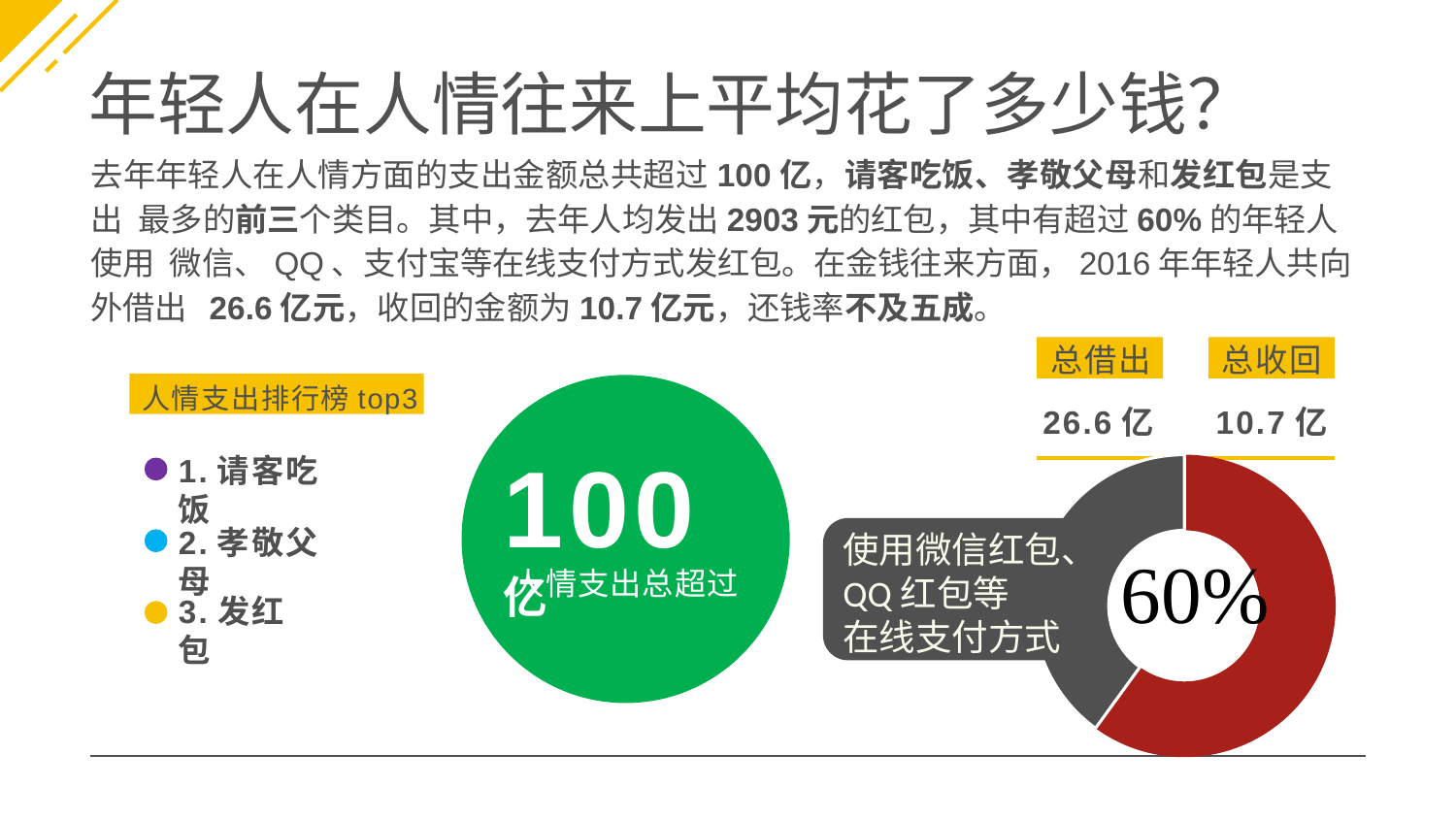

# 年轻人在人情往来上平均花了多少钱？
去年年轻人在人情方面的支出金额总共超过100亿，请客吃饭、孝敬父母和发红包是支出  最多的前三个类目。其中，去年人均发出2903元的红包，其中有超过60%的年轻人使用  微信、QQ、支付宝等在线支付方式发红包。在金钱往来方面，2016年年轻人共向外借出  26.6亿元，收回的金额为10.7亿元，还钱率不及五成。
总借出
26.6亿

总收回
10.7亿

人情支出排行榜top3

100亿

### Chart

| Category | 销售额 |
|---|---|
| 第一季度 | 60.0 |
| 第二季度 | 40.0 |
1.请客吃饭

使用微信红包、
QQ红包等
在线支付方式

2.孝敬父母

人情支出总超过
3.发红包